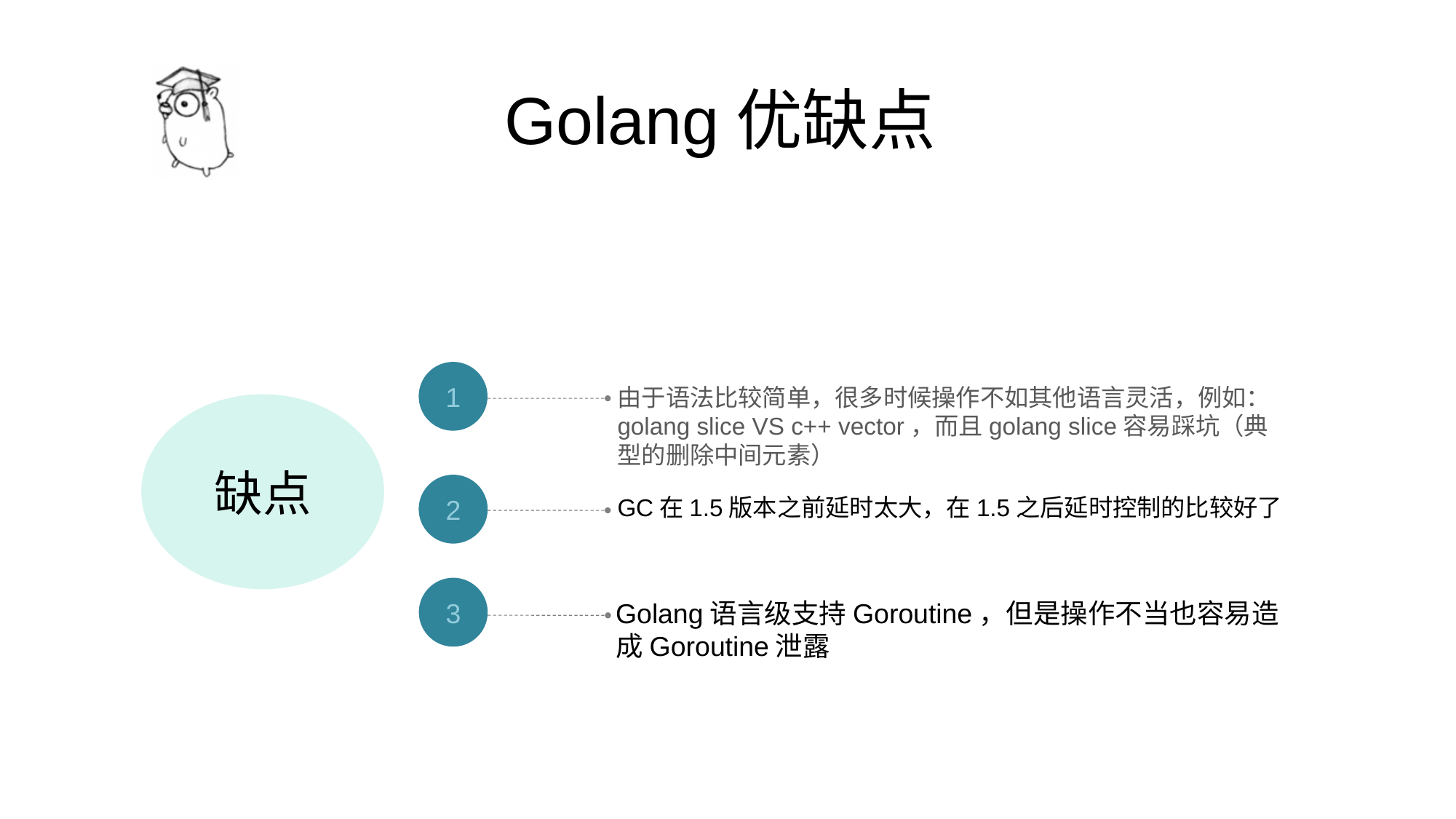

# Golang优缺点

1
由于语法比较简单，很多时候操作不如其他语言灵活，例如：golang slice VS c++ vector，而且golang slice容易踩坑（典型的删除中间元素）

缺点

2
GC在1.5版本之前延时太大，在1.5之后延时控制的比较好了

3
Golang语言级支持Goroutine，但是操作不当也容易造成Goroutine泄露